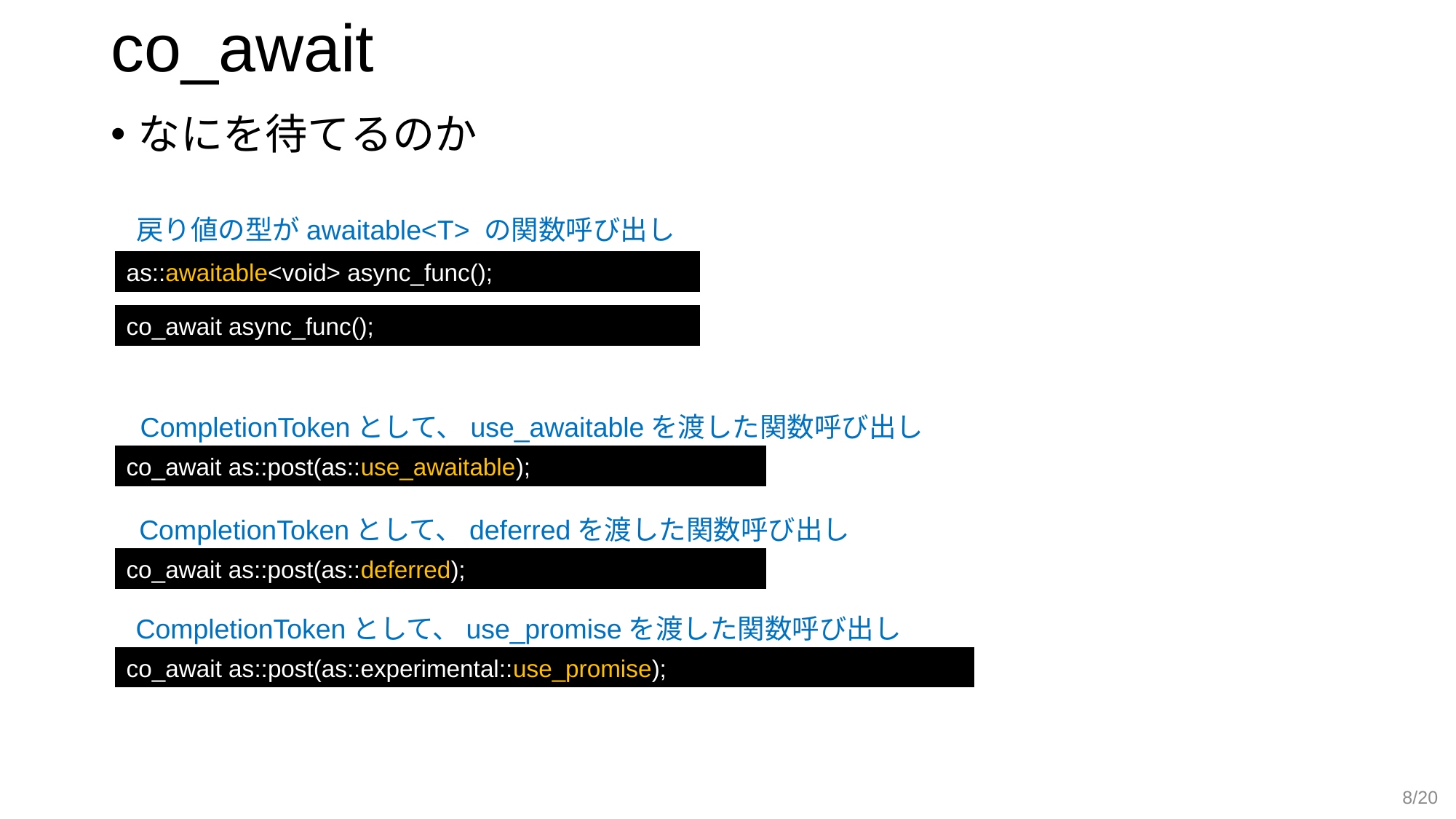

# co_await
なにを待てるのか
戻り値の型がawaitable<T> の関数呼び出し
as::awaitable<void> async_func();
co_await async_func();
CompletionTokenとして、use_awaitableを渡した関数呼び出し
co_await as::post(as::use_awaitable);
CompletionTokenとして、deferredを渡した関数呼び出し
co_await as::post(as::deferred);
CompletionTokenとして、use_promiseを渡した関数呼び出し
co_await as::post(as::experimental::use_promise);
8/20